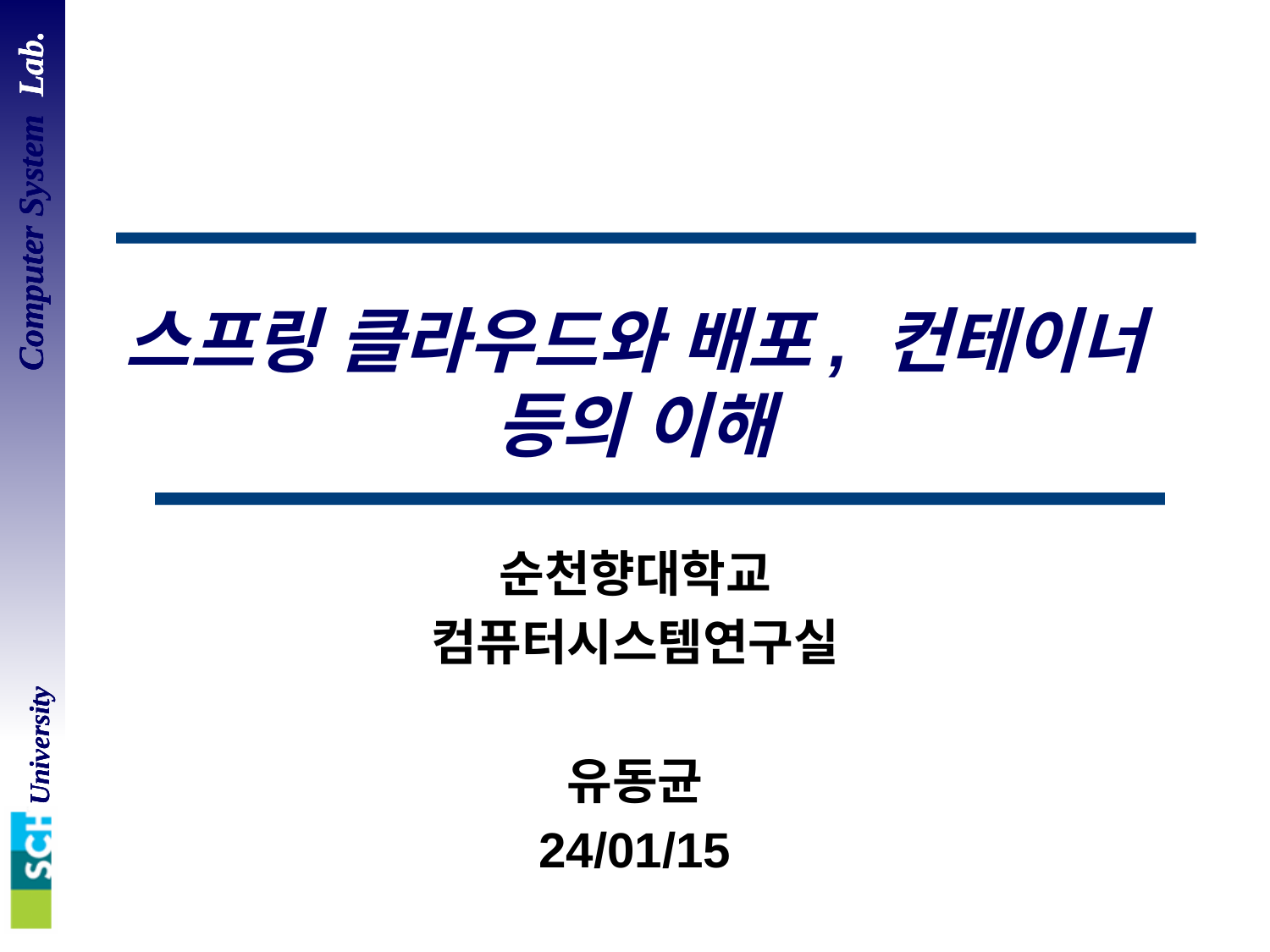

# 스프링 클라우드와 배포, 컨테이너 등의 이해
순천향대학교
컴퓨터시스템연구실

유동균
24/01/15